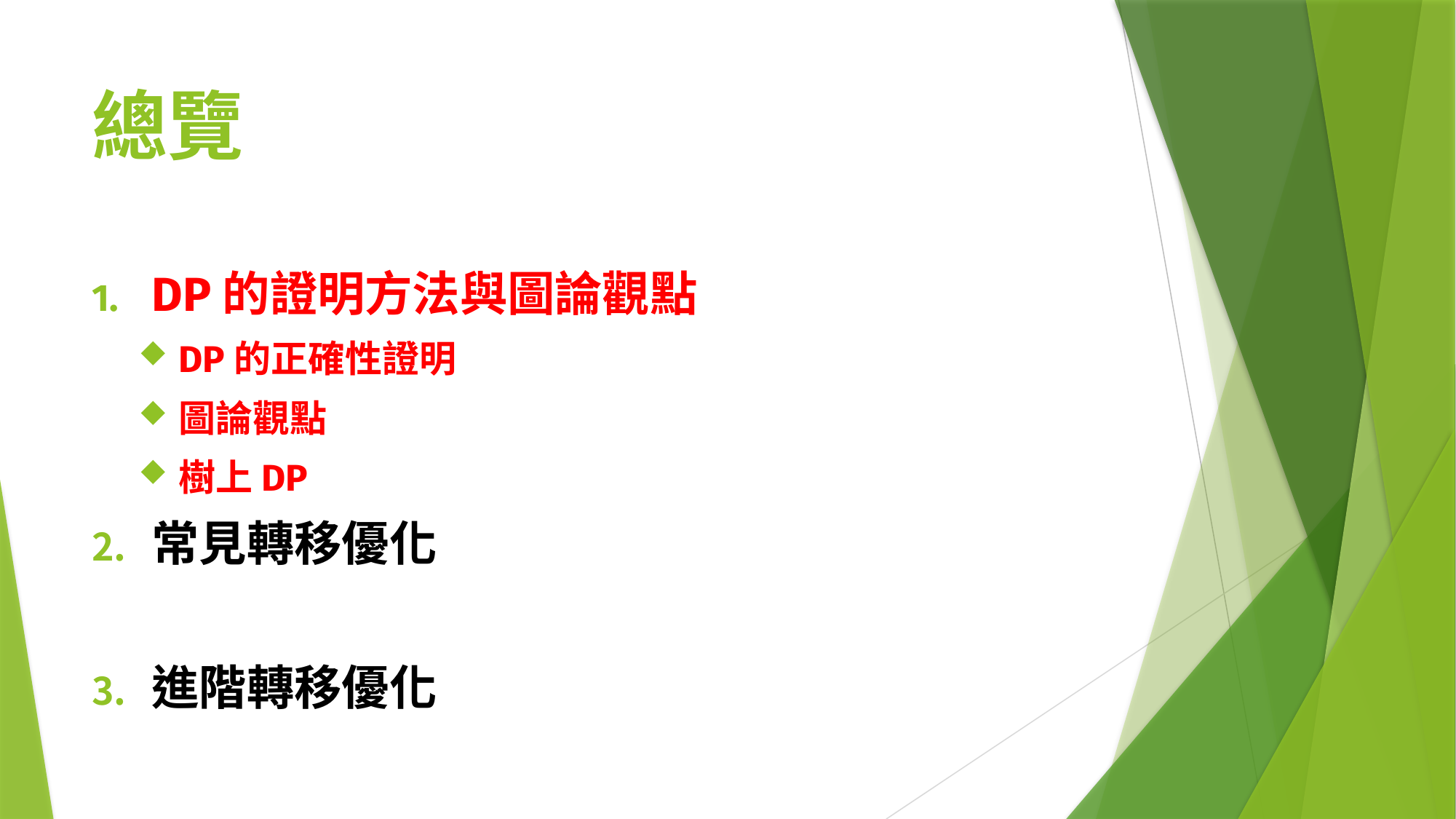

# 總覽
DP的證明方法與圖論觀點
DP的正確性證明
圖論觀點
樹上DP
常見轉移優化

進階轉移優化